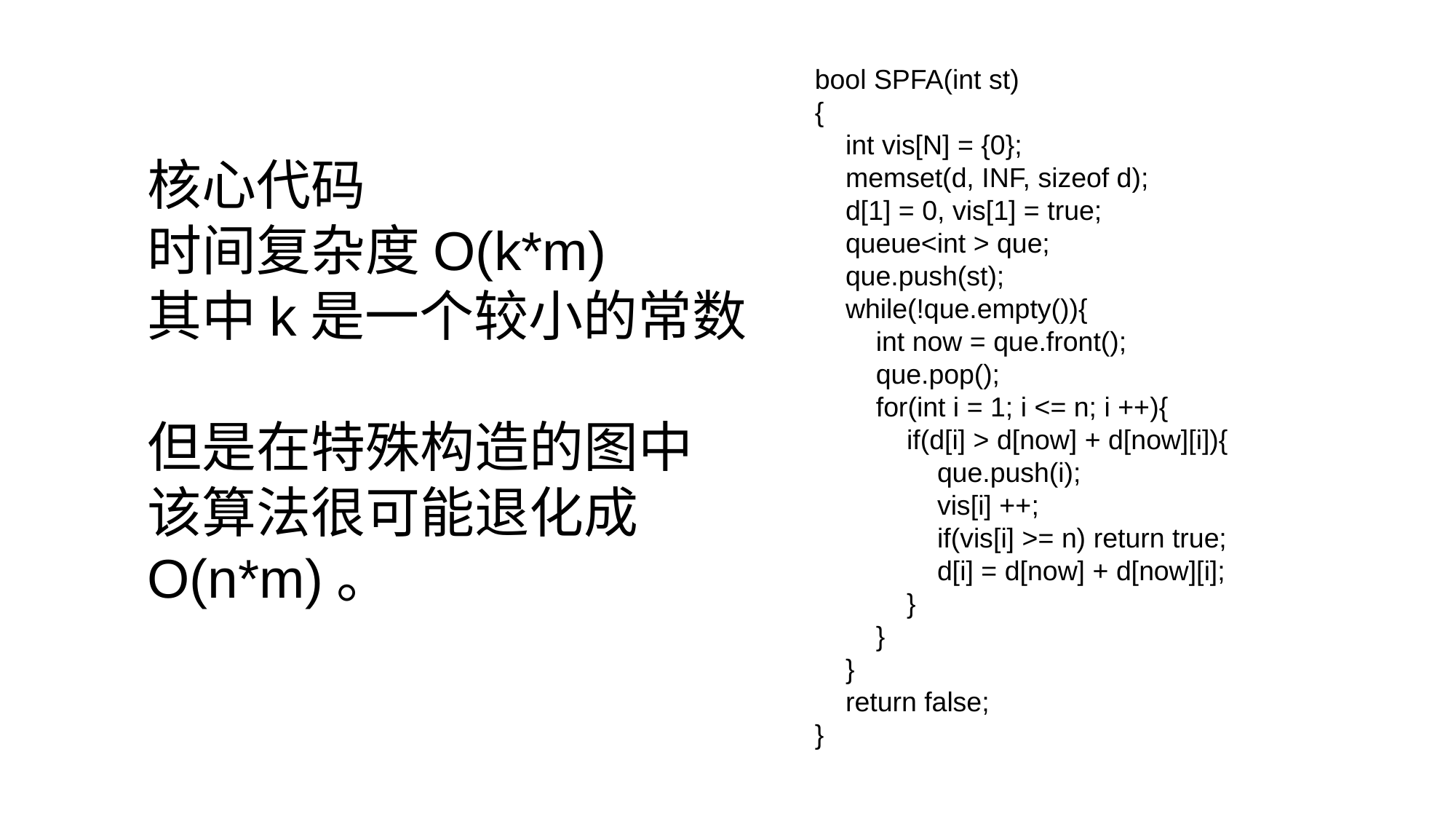

bool SPFA(int st)
{
    int vis[N] = {0};
    memset(d, INF, sizeof d);
    d[1] = 0, vis[1] = true;
    queue<int > que;
    que.push(st);
    while(!que.empty()){
        int now = que.front();
        que.pop();
        for(int i = 1; i <= n; i ++){
            if(d[i] > d[now] + d[now][i]){
                que.push(i);
                vis[i] ++;
                if(vis[i] >= n) return true;
                d[i] = d[now] + d[now][i];
            }
        }
    }
    return false;
}
核心代码
时间复杂度O(k*m)
其中k是一个较小的常数

但是在特殊构造的图中
该算法很可能退化成
O(n*m)。